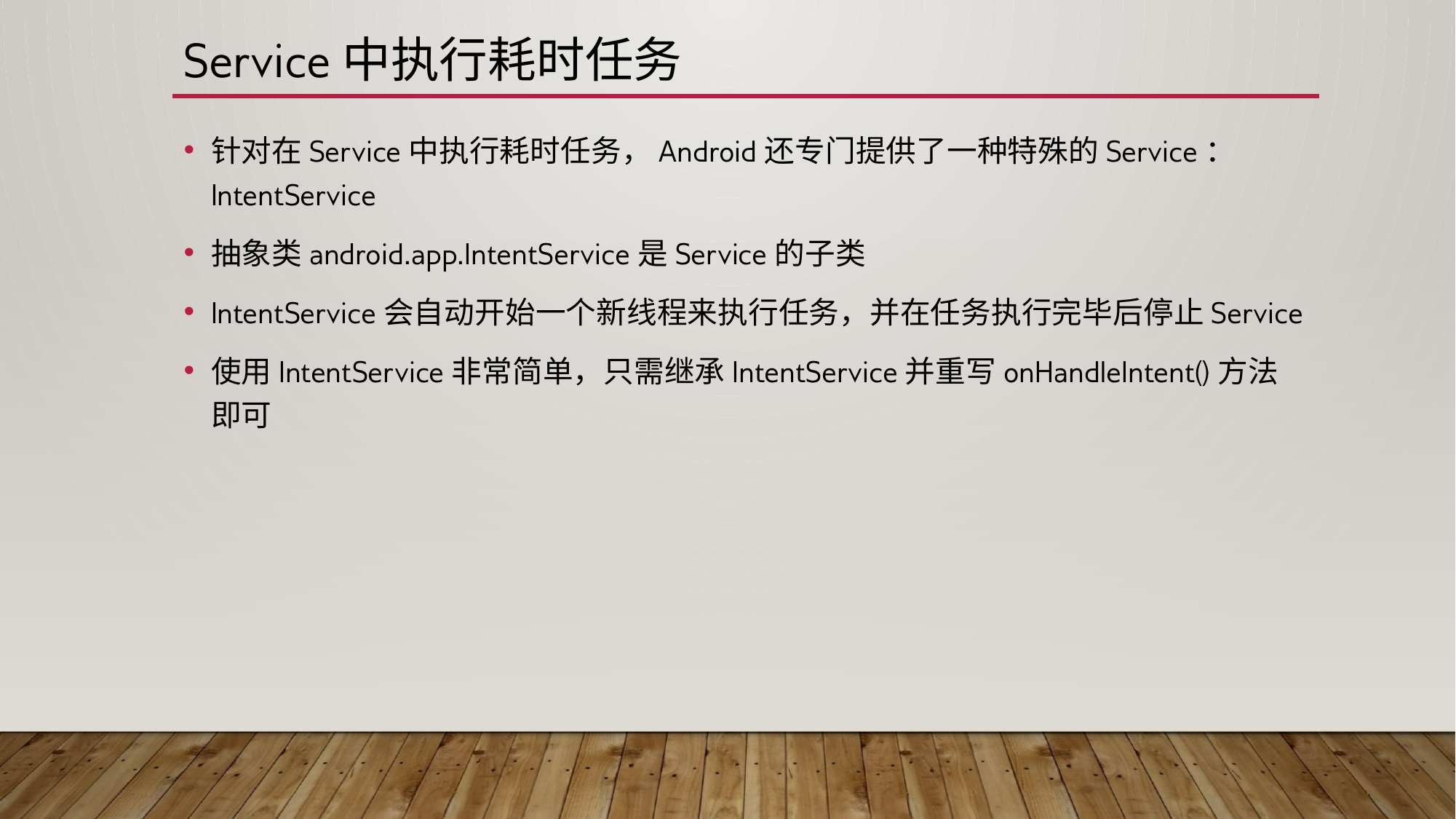

# Service中执行耗时任务
针对在Service中执行耗时任务，Android还专门提供了一种特殊的Service：IntentService
抽象类android.app.IntentService是Service的子类
IntentService会自动开始一个新线程来执行任务，并在任务执行完毕后停止Service
使用IntentService非常简单，只需继承IntentService并重写onHandleIntent()方法即可